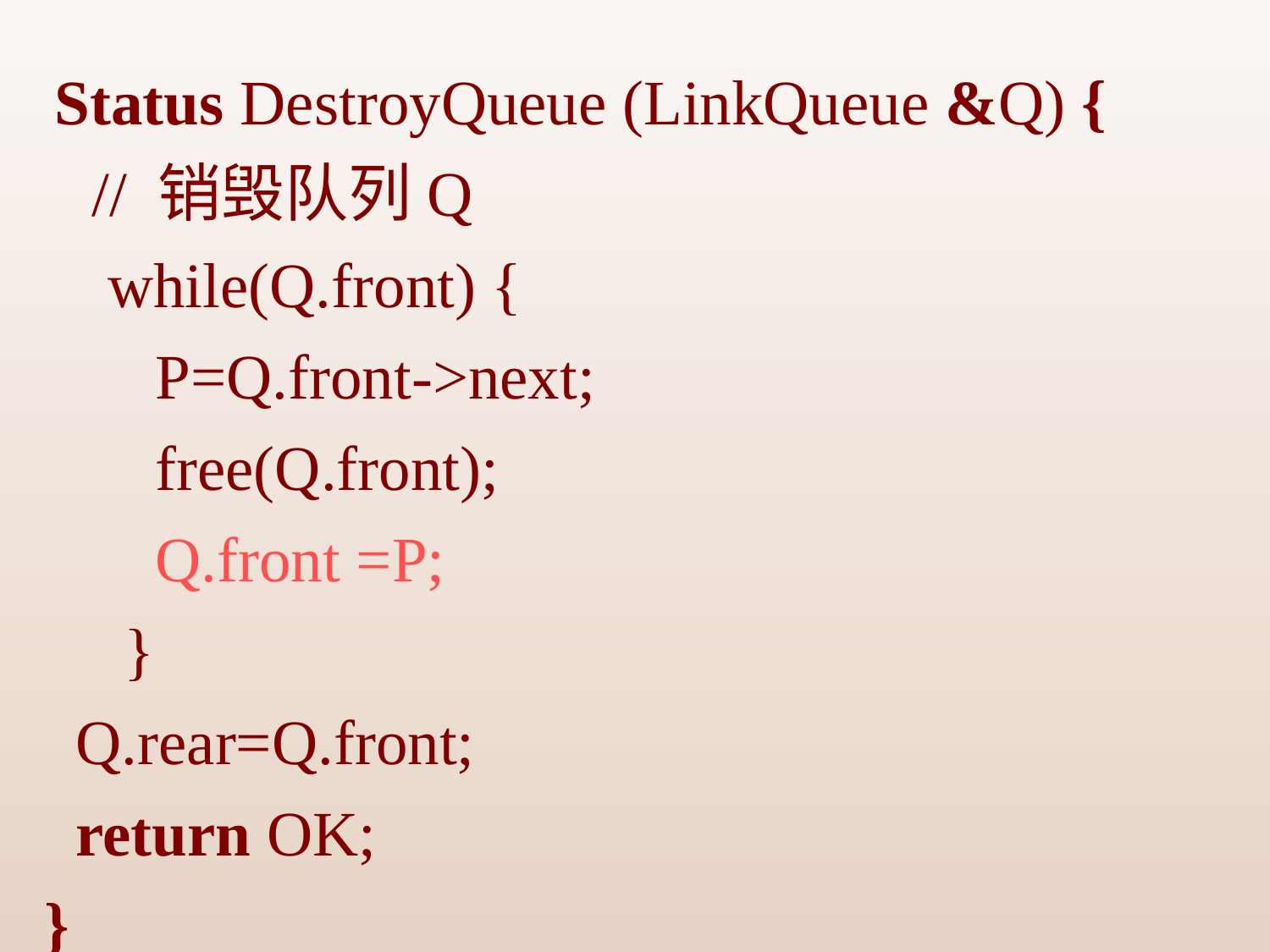

Status DestroyQueue (LinkQueue &Q) {
   // 销毁队列Q
    while(Q.front) {
       P=Q.front->next;
       free(Q.front);
       Q.front =P;
     }
  Q.rear=Q.front;
  return OK;
}